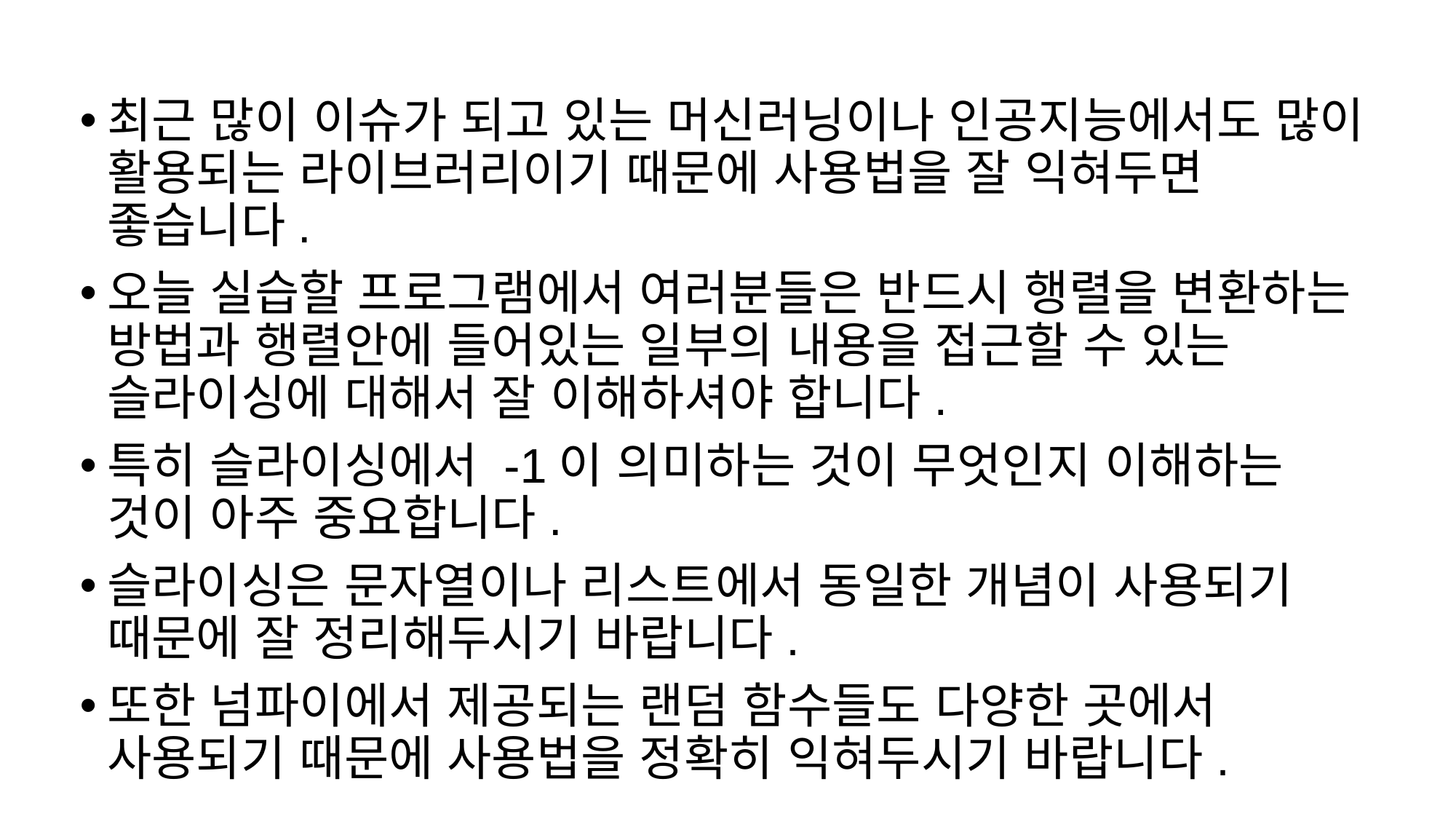

최근 많이 이슈가 되고 있는 머신러닝이나 인공지능에서도 많이 활용되는 라이브러리이기 때문에 사용법을 잘 익혀두면 좋습니다.
오늘 실습할 프로그램에서 여러분들은 반드시 행렬을 변환하는 방법과 행렬안에 들어있는 일부의 내용을 접근할 수 있는 슬라이싱에 대해서 잘 이해하셔야 합니다.
특히 슬라이싱에서 -1이 의미하는 것이 무엇인지 이해하는 것이 아주 중요합니다.
슬라이싱은 문자열이나 리스트에서 동일한 개념이 사용되기 때문에 잘 정리해두시기 바랍니다.
또한 넘파이에서 제공되는 랜덤 함수들도 다양한 곳에서 사용되기 때문에 사용법을 정확히 익혀두시기 바랍니다.